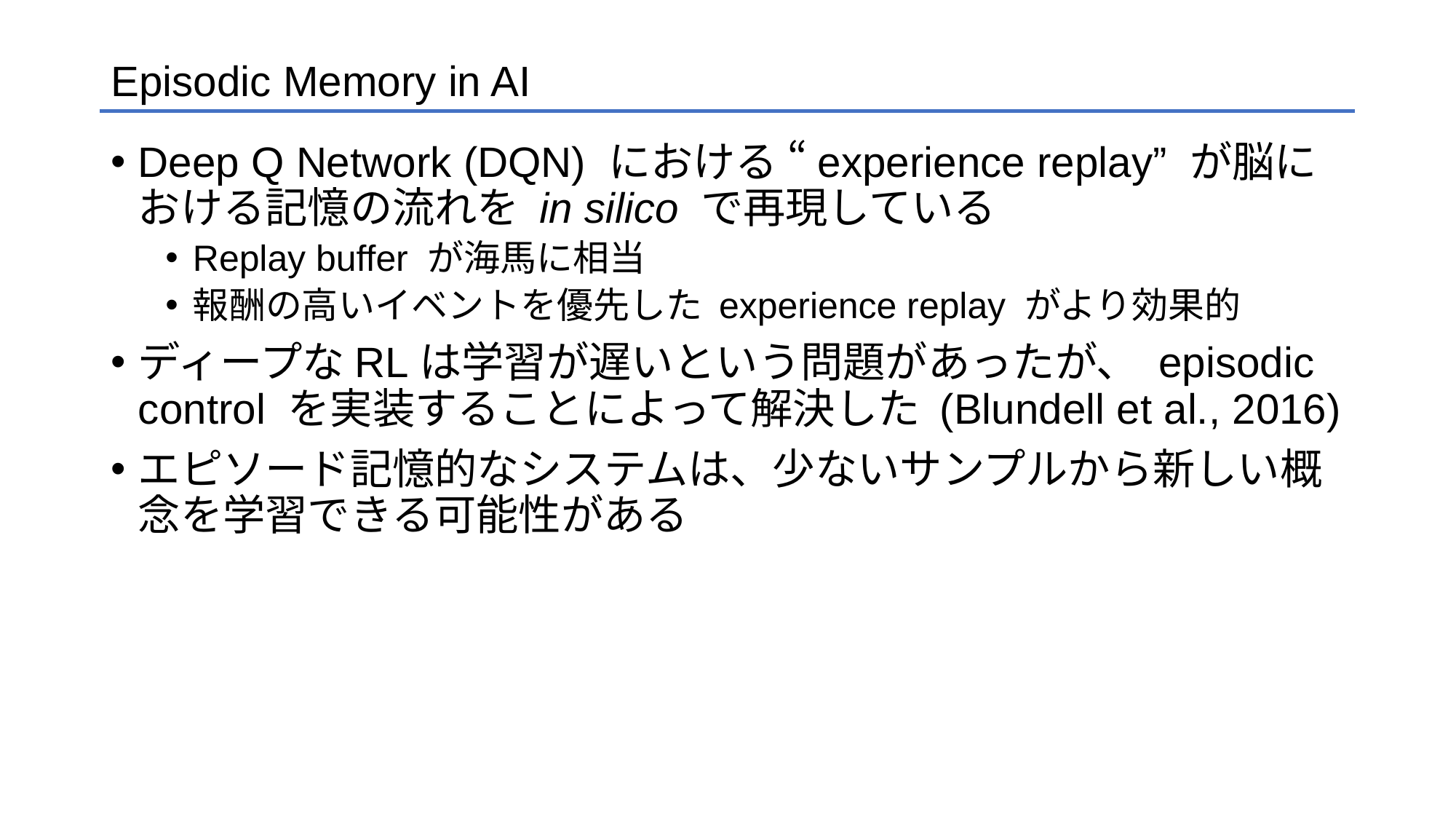

# Episodic Memory in AI
Deep Q Network (DQN) における “experience replay” が脳における記憶の流れを in silico で再現している
Replay buffer が海馬に相当
報酬の高いイベントを優先した experience replay がより効果的
ディープなRLは学習が遅いという問題があったが、 episodic control を実装することによって解決した (Blundell et al., 2016)
エピソード記憶的なシステムは、少ないサンプルから新しい概念を学習できる可能性がある